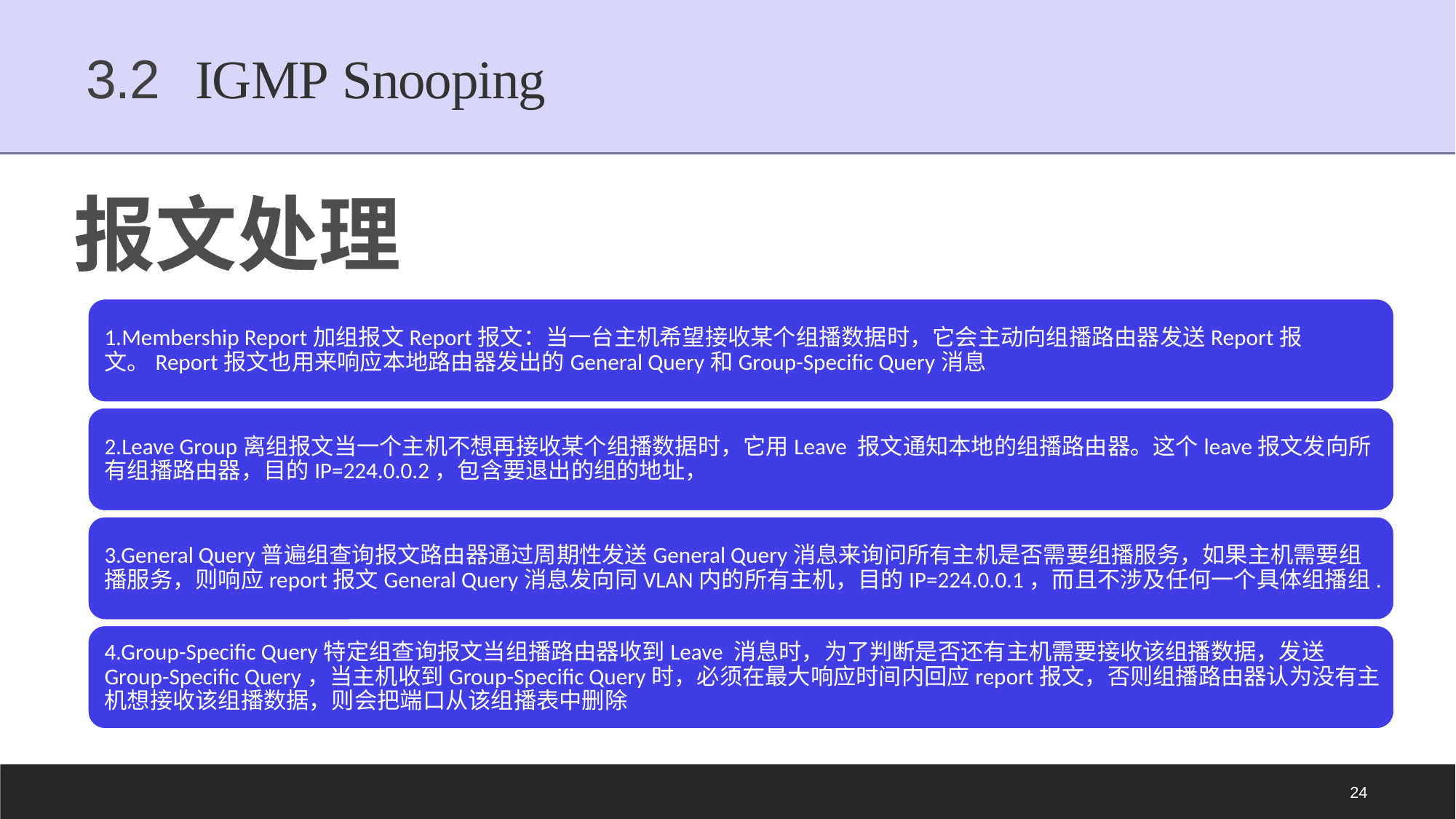

# 3.2	IGMP Snooping
报文处理
1.Membership Report加组报文Report报文：当一台主机希望接收某个组播数据时，它会主动向组播路由器发送Report报文。Report报文也用来响应本地路由器发出的General Query和Group-Specific Query消息
2.Leave Group离组报文当一个主机不想再接收某个组播数据时，它用Leave 报文通知本地的组播路由器。这个leave报文发向所有组播路由器，目的IP=224.0.0.2，包含要退出的组的地址，
3.General Query普遍组查询报文路由器通过周期性发送General Query消息来询问所有主机是否需要组播服务，如果主机需要组播服务，则响应report报文General Query消息发向同VLAN内的所有主机，目的IP=224.0.0.1，而且不涉及任何一个具体组播组.
4.Group-Specific Query特定组查询报文当组播路由器收到Leave 消息时，为了判断是否还有主机需要接收该组播数据，发送Group-Specific Query，当主机收到Group-Specific Query时，必须在最大响应时间内回应report报文，否则组播路由器认为没有主机想接收该组播数据，则会把端口从该组播表中删除
24